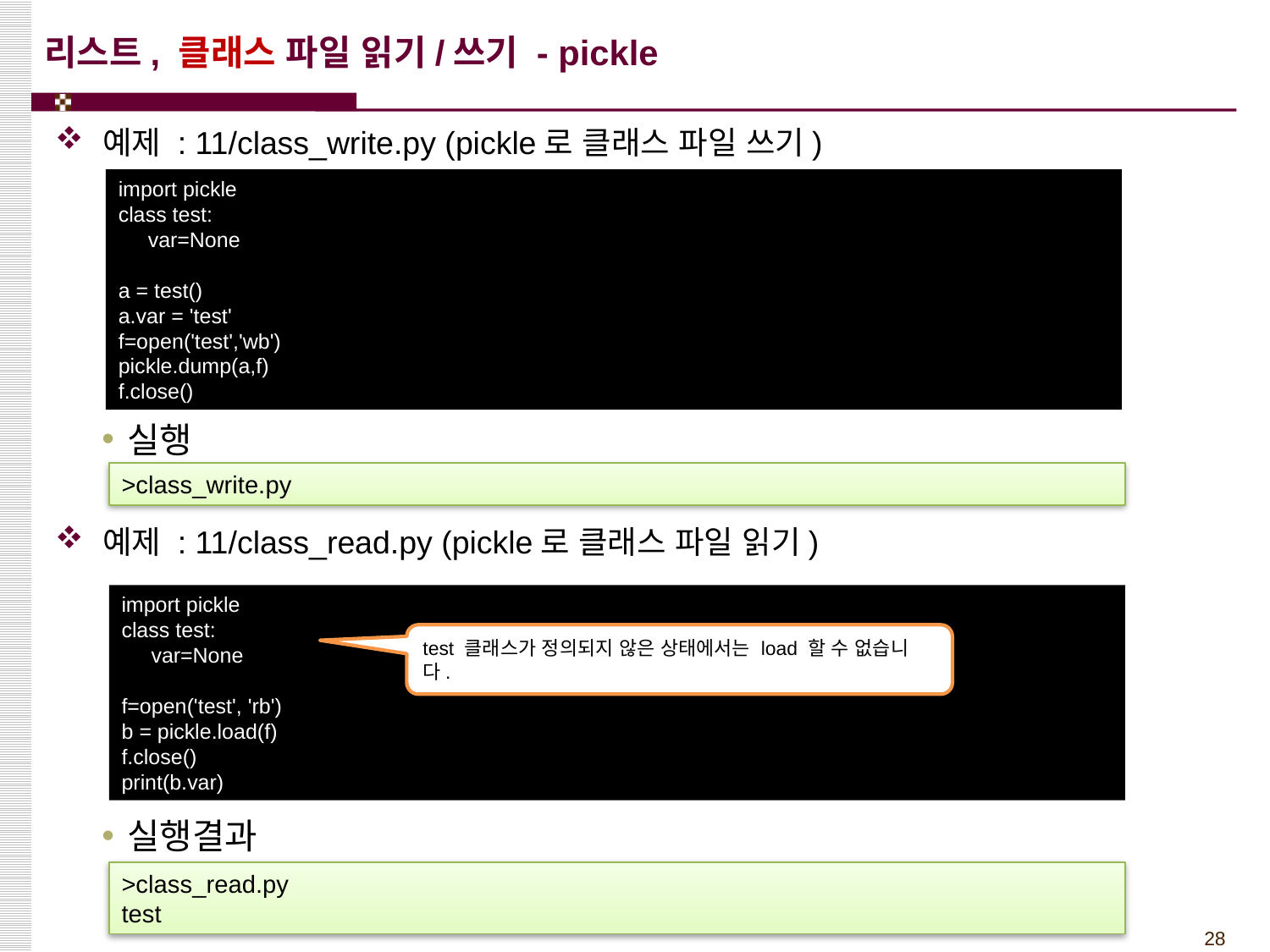

# 리스트, 클래스 파일 읽기/쓰기 - pickle
예제 : 11/class_write.py (pickle로 클래스 파일 쓰기)

예제 : 11/class_read.py (pickle로 클래스 파일 읽기)

import pickle
class test:
     var=None

a = test()
a.var = 'test'
f=open('test','wb')
pickle.dump(a,f)
f.close()
실행

>class_write.py
import pickle
class test:
     var=None

f=open('test', 'rb')
b = pickle.load(f)
f.close()
print(b.var)
test 클래스가 정의되지 않은 상태에서는 load 할 수 없습니다.
실행결과

>class_read.py
test